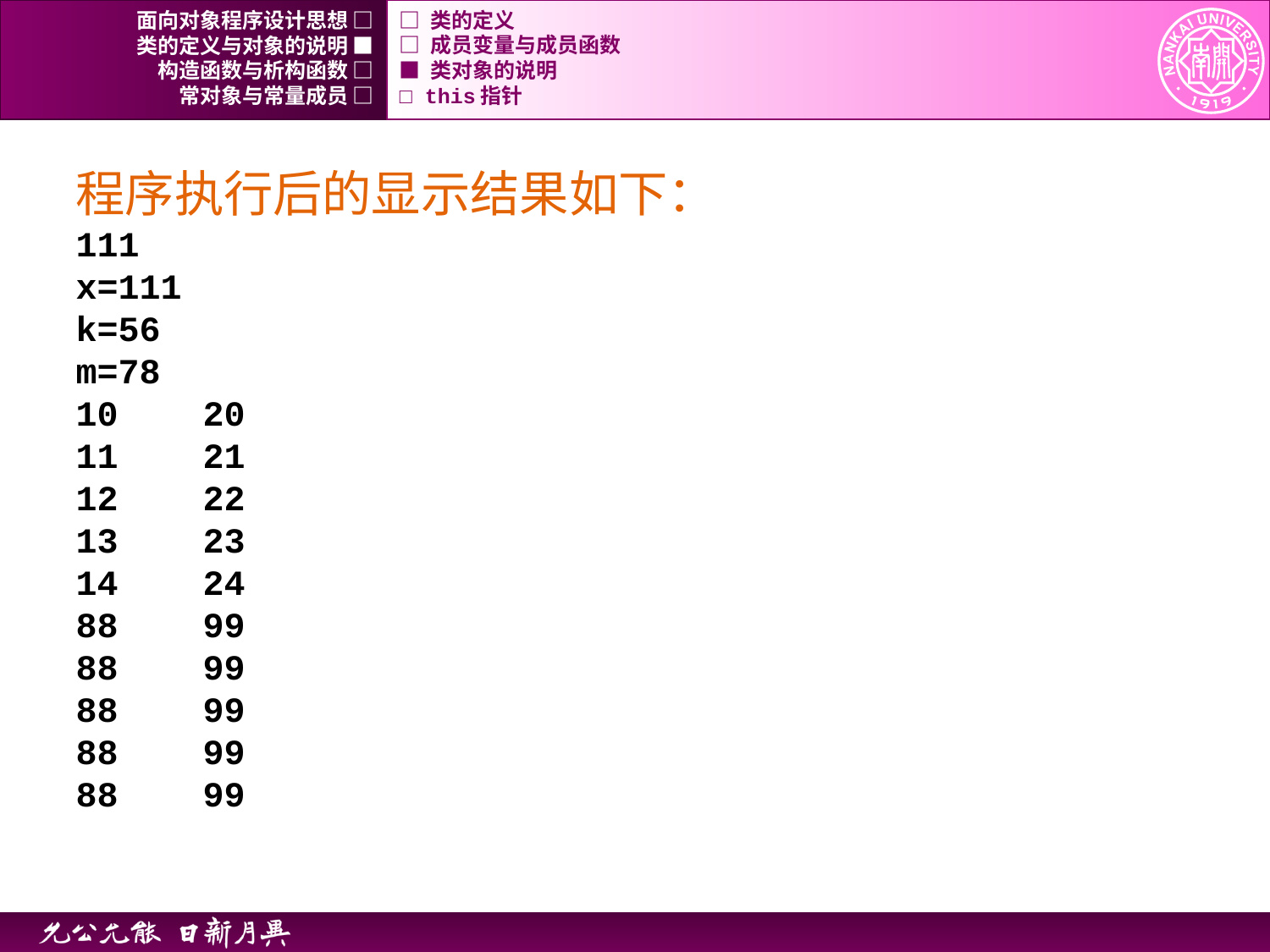

面向对象程序设计思想 □
□ 类的定义
类的定义与对象的说明 ■
□ 成员变量与成员函数
构造函数与析构函数 □
■ 类对象的说明
常对象与常量成员 □

□ this指针
程序执行后的显示结果如下：
111
x=111
k=56
m=78
10    20
11    21
12    22
13    23
14    24
88    99
88    99
88    99
88    99
88    99